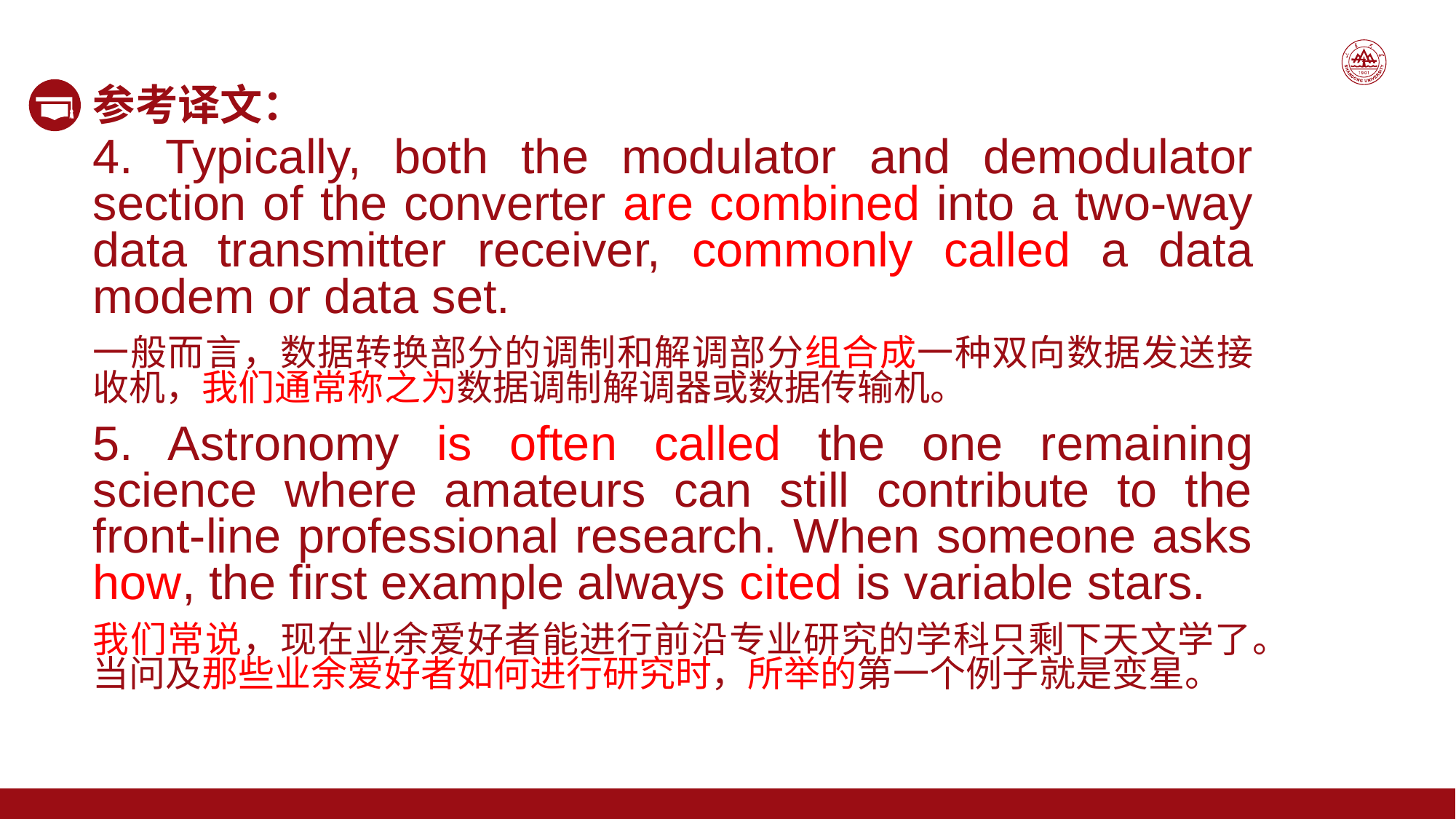

参考译文：
4. Typically, both the modulator and demodulator section of the converter are combined into a two-way data transmitter receiver, commonly called a data modem or data set.
一般而言，数据转换部分的调制和解调部分组合成一种双向数据发送接收机，我们通常称之为数据调制解调器或数据传输机。
5. Astronomy is often called the one remaining science where amateurs can still contribute to the front-line professional research. When someone asks how, the first example always cited is variable stars.
我们常说，现在业余爱好者能进行前沿专业研究的学科只剩下天文学了。当问及那些业余爱好者如何进行研究时，所举的第一个例子就是变星。